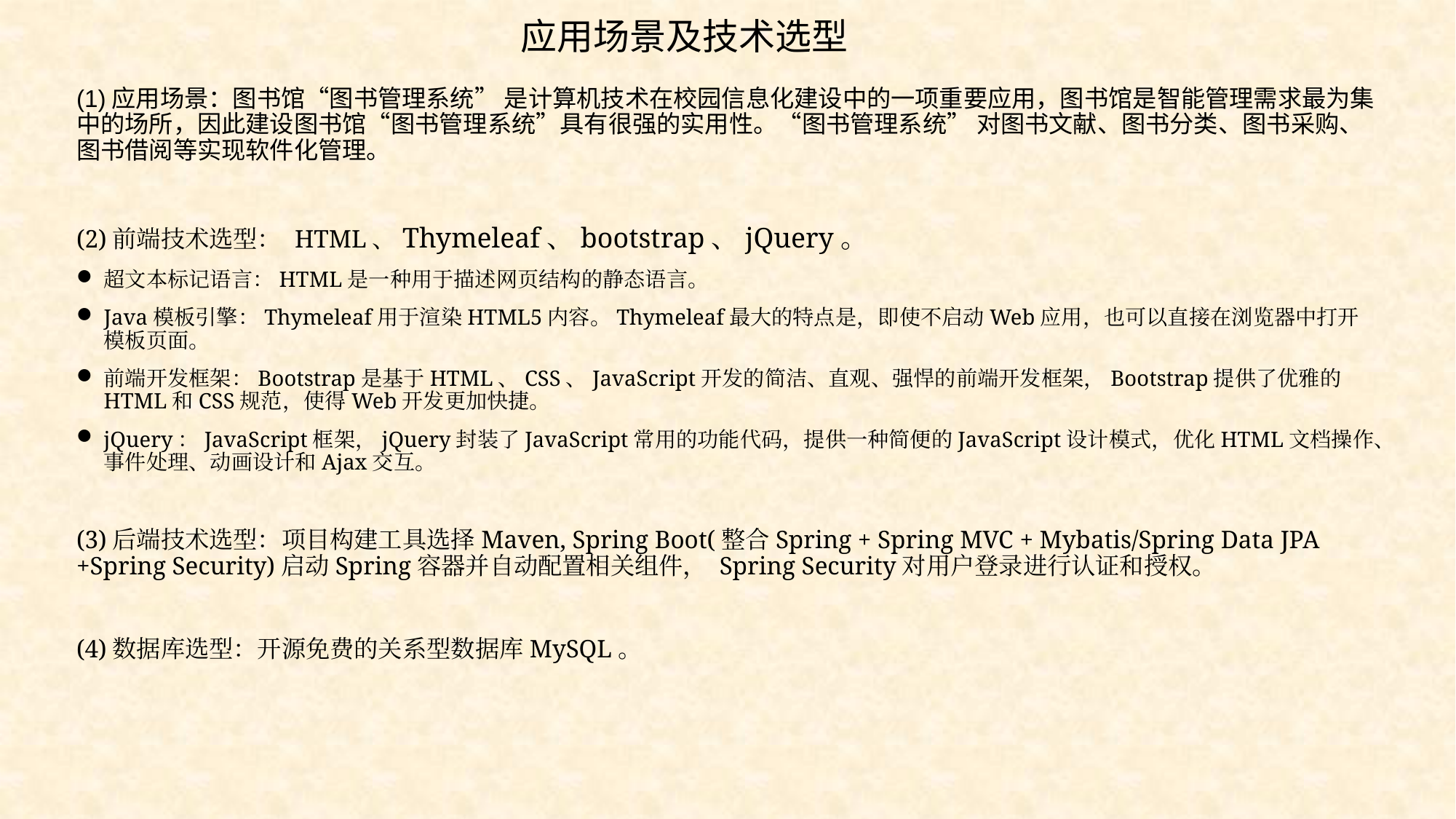

应用场景及技术选型
(1)应用场景：图书馆“图书管理系统” 是计算机技术在校园信息化建设中的一项重要应用，图书馆是智能管理需求最为集中的场所，因此建设图书馆“图书管理系统”具有很强的实用性。“图书管理系统” 对图书文献、图书分类、图书采购、图书借阅等实现软件化管理。

(2)前端技术选型：	HTML、Thymeleaf、bootstrap、jQuery。
超文本标记语言：HTML是一种用于描述网页结构的静态语言。
Java模板引擎：Thymeleaf用于渲染HTML5内容。Thymeleaf最大的特点是，即使不启动Web应用，也可以直接在浏览器中打开模板页面。
前端开发框架：Bootstrap是基于HTML、CSS、JavaScript开发的简洁、直观、强悍的前端开发框架，Bootstrap提供了优雅的HTML和CSS规范，使得Web开发更加快捷。
jQuery：JavaScript框架，jQuery封装了JavaScript常用的功能代码，提供一种简便的JavaScript设计模式，优化HTML文档操作、事件处理、动画设计和Ajax交互。

(3)后端技术选型：项目构建工具选择Maven, Spring Boot(整合Spring + Spring MVC + Mybatis/Spring Data JPA +Spring Security)启动Spring容器并自动配置相关组件， Spring Security对用户登录进行认证和授权。

(4)数据库选型：开源免费的关系型数据库MySQL。